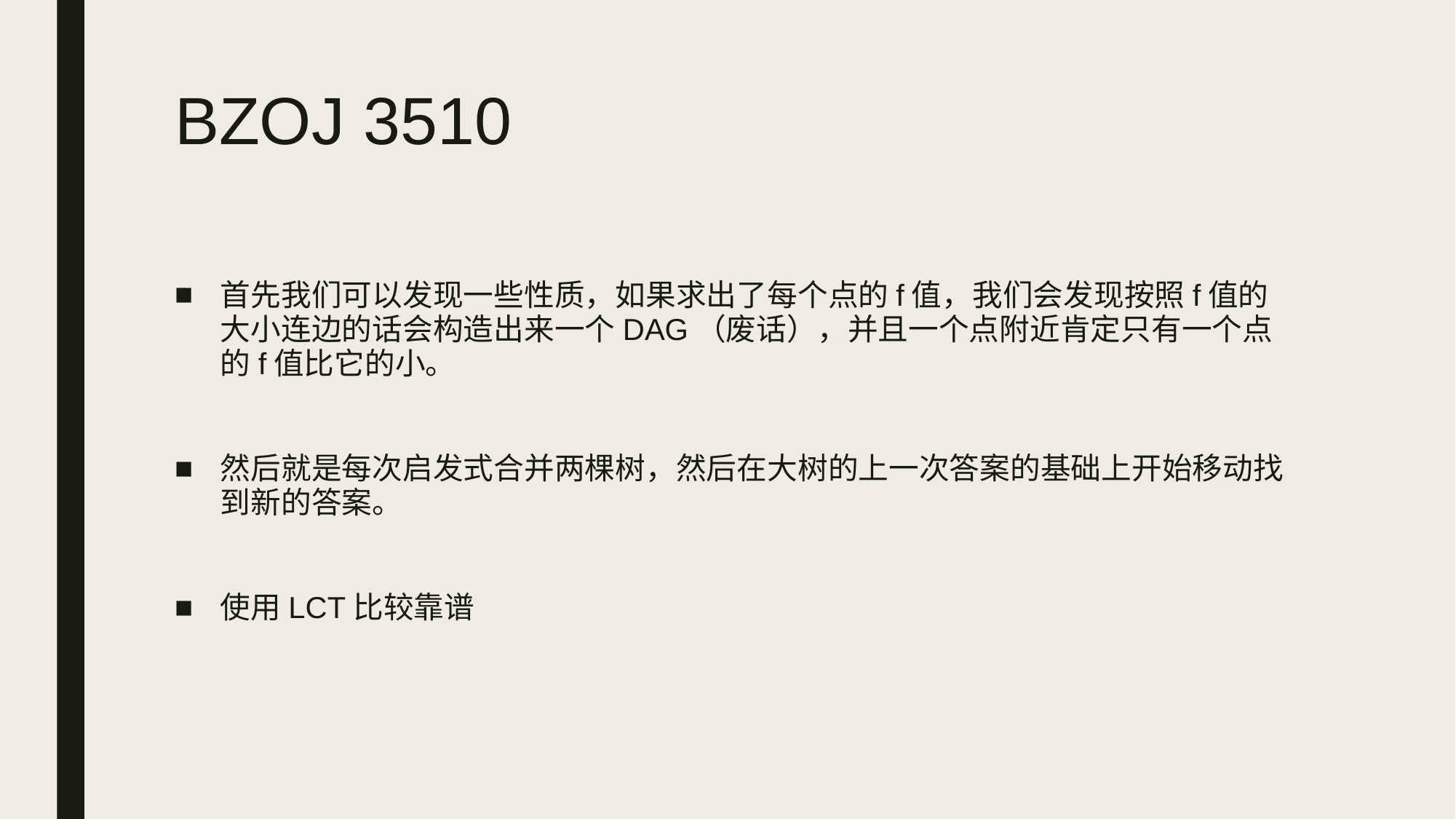

# BZOJ 3510
首先我们可以发现一些性质，如果求出了每个点的f值，我们会发现按照f值的大小连边的话会构造出来一个DAG（废话），并且一个点附近肯定只有一个点的f值比它的小。

然后就是每次启发式合并两棵树，然后在大树的上一次答案的基础上开始移动找到新的答案。

使用LCT比较靠谱